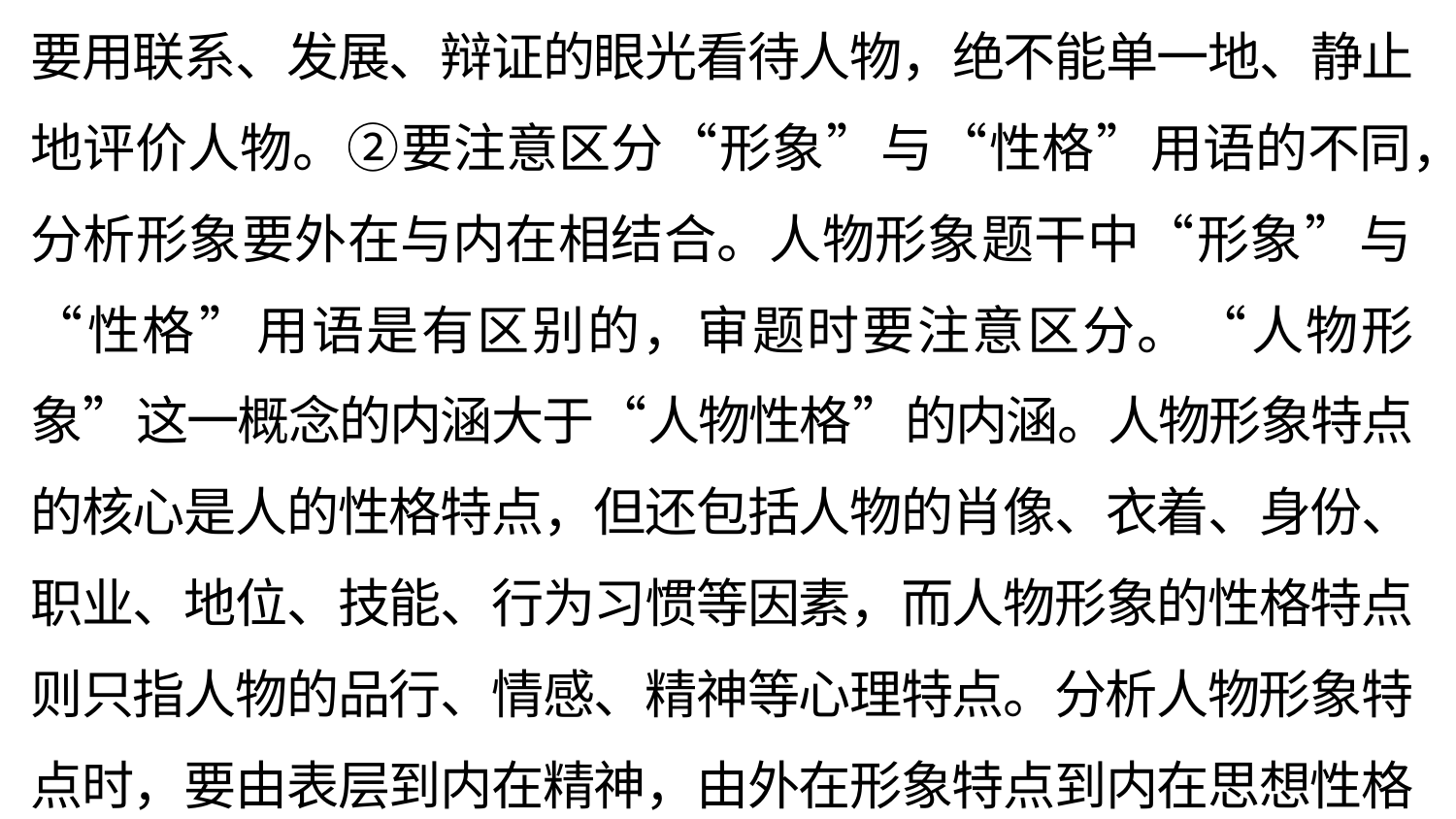

要用联系、发展、辩证的眼光看待人物，绝不能单一地、静止地评价人物。②要注意区分“形象”与“性格”用语的不同，分析形象要外在与内在相结合。人物形象题干中“形象”与“性格”用语是有区别的，审题时要注意区分。“人物形象”这一概念的内涵大于“人物性格”的内涵。人物形象特点的核心是人的性格特点，但还包括人物的肖像、衣着、身份、职业、地位、技能、行为习惯等因素，而人物形象的性格特点则只指人物的品行、情感、精神等心理特点。分析人物形象特点时，要由表层到内在精神，由外在形象特点到内在思想性格特点。